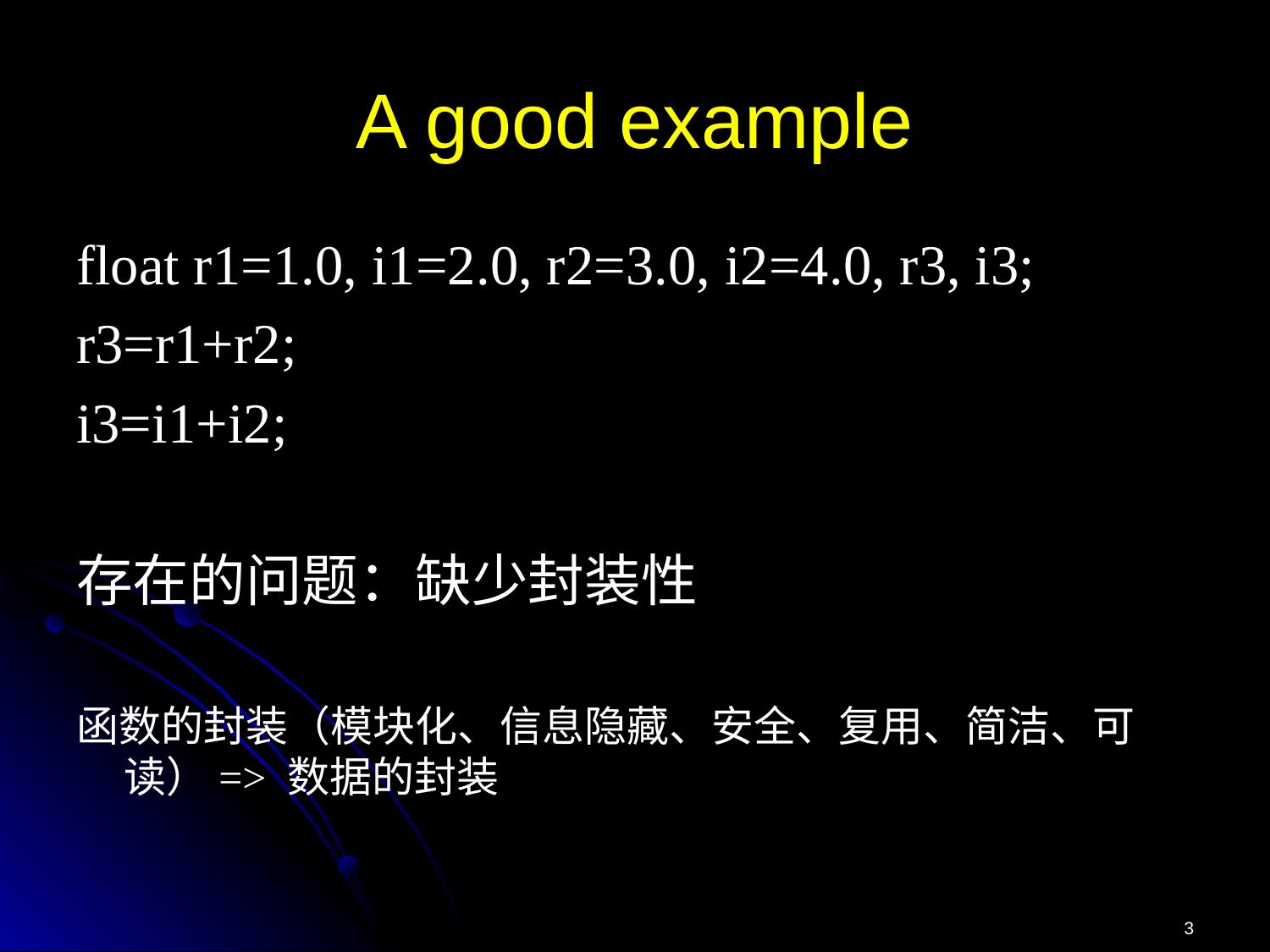

# A good example
float r1=1.0, i1=2.0, r2=3.0, i2=4.0, r3, i3;
r3=r1+r2;
i3=i1+i2;

存在的问题：缺少封装性

函数的封装（模块化、信息隐藏、安全、复用、简洁、可读）=> 数据的封装

3